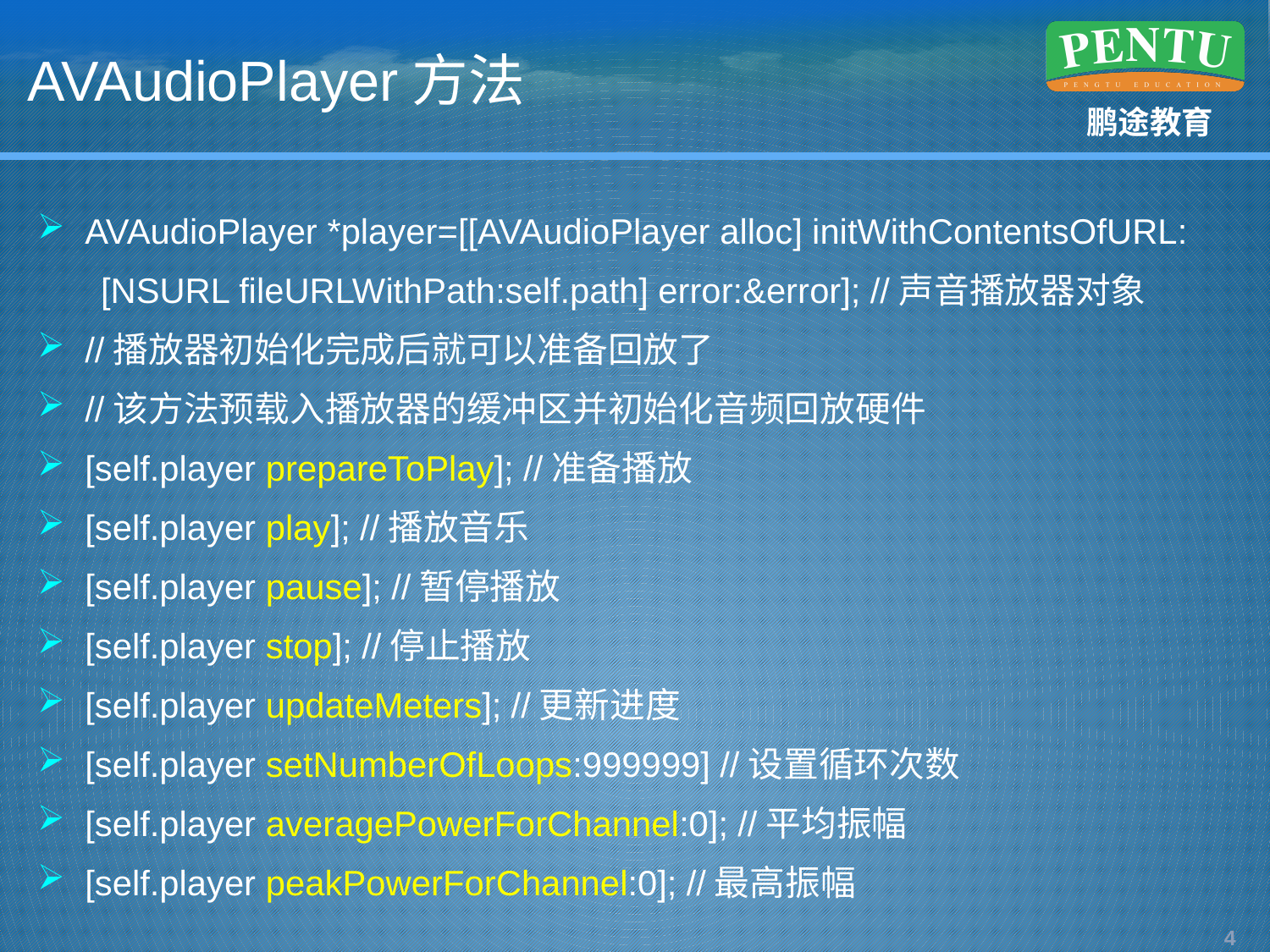

# AVAudioPlayer方法
AVAudioPlayer *player=[[AVAudioPlayer alloc] initWithContentsOfURL:
[NSURL fileURLWithPath:self.path] error:&error]; //声音播放器对象
//播放器初始化完成后就可以准备回放了
//该方法预载入播放器的缓冲区并初始化音频回放硬件
[self.player prepareToPlay]; //准备播放
[self.player play]; //播放音乐
[self.player pause]; //暂停播放
[self.player stop]; //停止播放
[self.player updateMeters]; //更新进度
[self.player setNumberOfLoops:999999] //设置循环次数
[self.player averagePowerForChannel:0]; //平均振幅
[self.player peakPowerForChannel:0]; //最高振幅
4